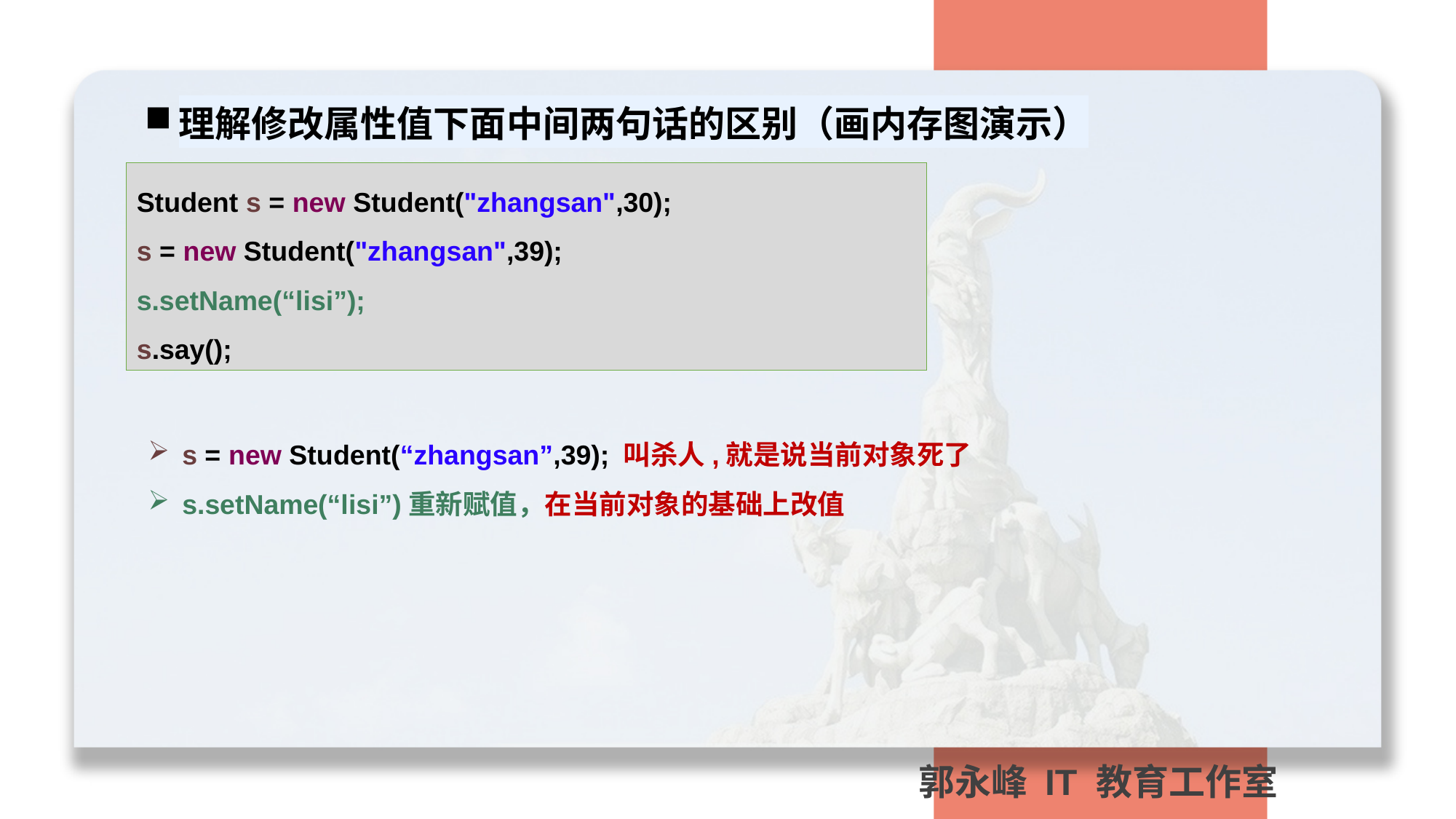

理解修改属性值下面中间两句话的区别（画内存图演示）
Student s = new Student("zhangsan",30);
s = new Student("zhangsan",39);
s.setName(“lisi”);
s.say();
s = new Student(“zhangsan”,39); 叫杀人,就是说当前对象死了
s.setName(“lisi”)重新赋值，在当前对象的基础上改值